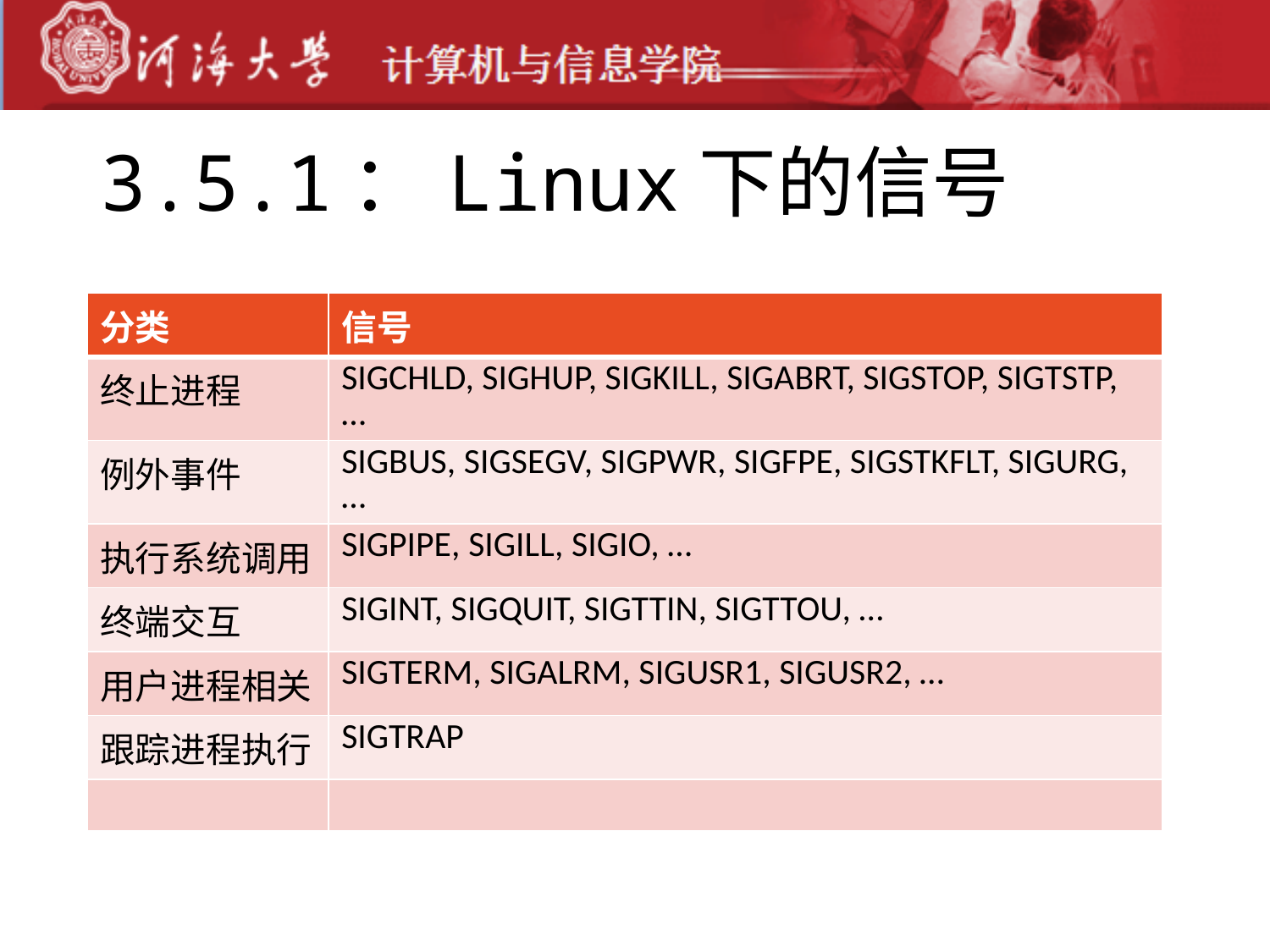

# 3.5.1：Linux下的信号
| 分类 | 信号 |
| --- | --- |
| 终止进程 | SIGCHLD, SIGHUP, SIGKILL, SIGABRT, SIGSTOP, SIGTSTP, … |
| 例外事件 | SIGBUS, SIGSEGV, SIGPWR, SIGFPE, SIGSTKFLT, SIGURG, … |
| 执行系统调用 | SIGPIPE, SIGILL, SIGIO, … |
| 终端交互 | SIGINT, SIGQUIT, SIGTTIN, SIGTTOU, … |
| 用户进程相关 | SIGTERM, SIGALRM, SIGUSR1, SIGUSR2, … |
| 跟踪进程执行 | SIGTRAP |
|  |  |